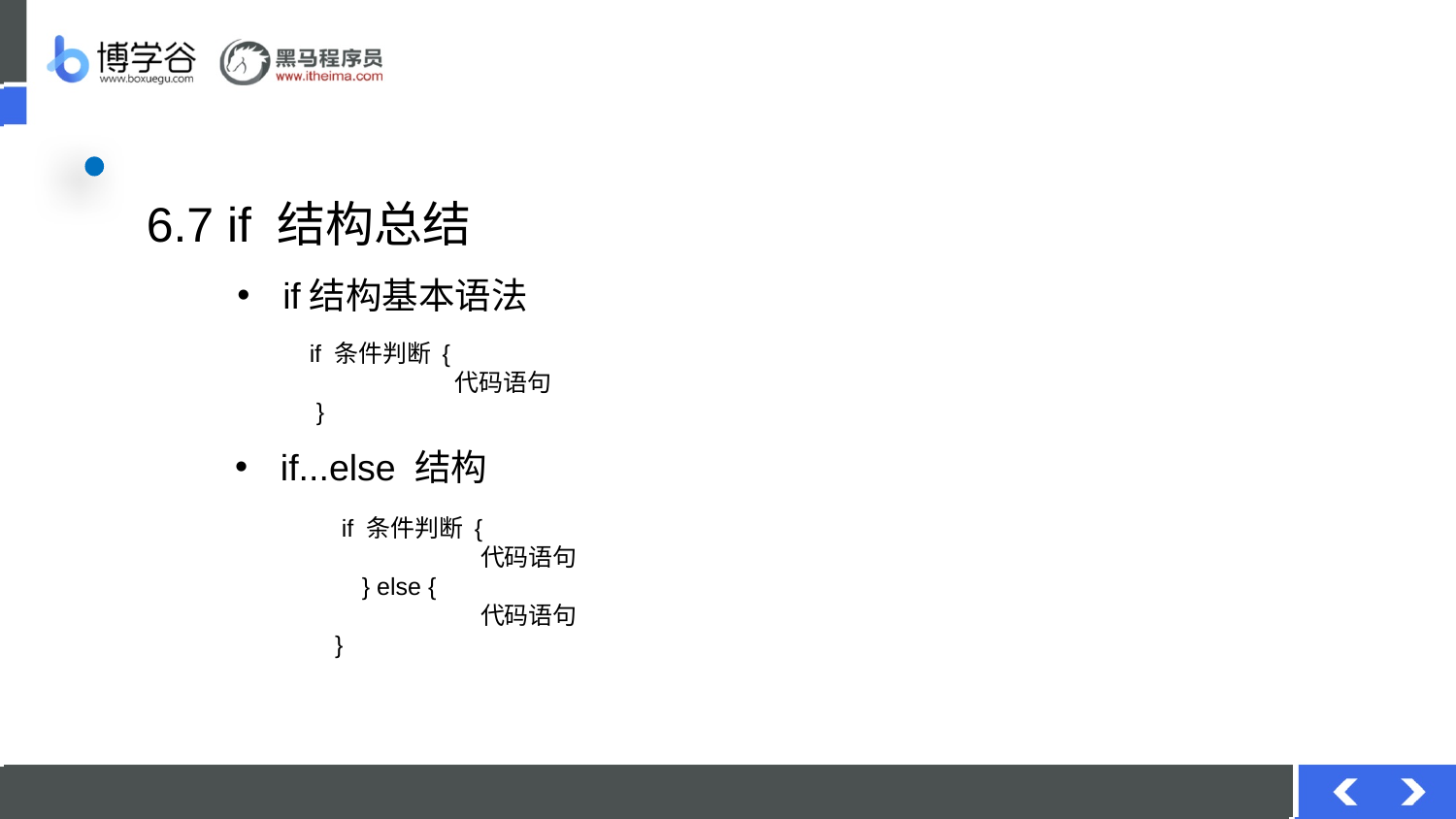

# 6.7 if 结构总结
if结构基本语法
if 条件判断 {
	代码语句
 }
if...else 结构
 if 条件判断 {
	代码语句
    } else {
	代码语句
}